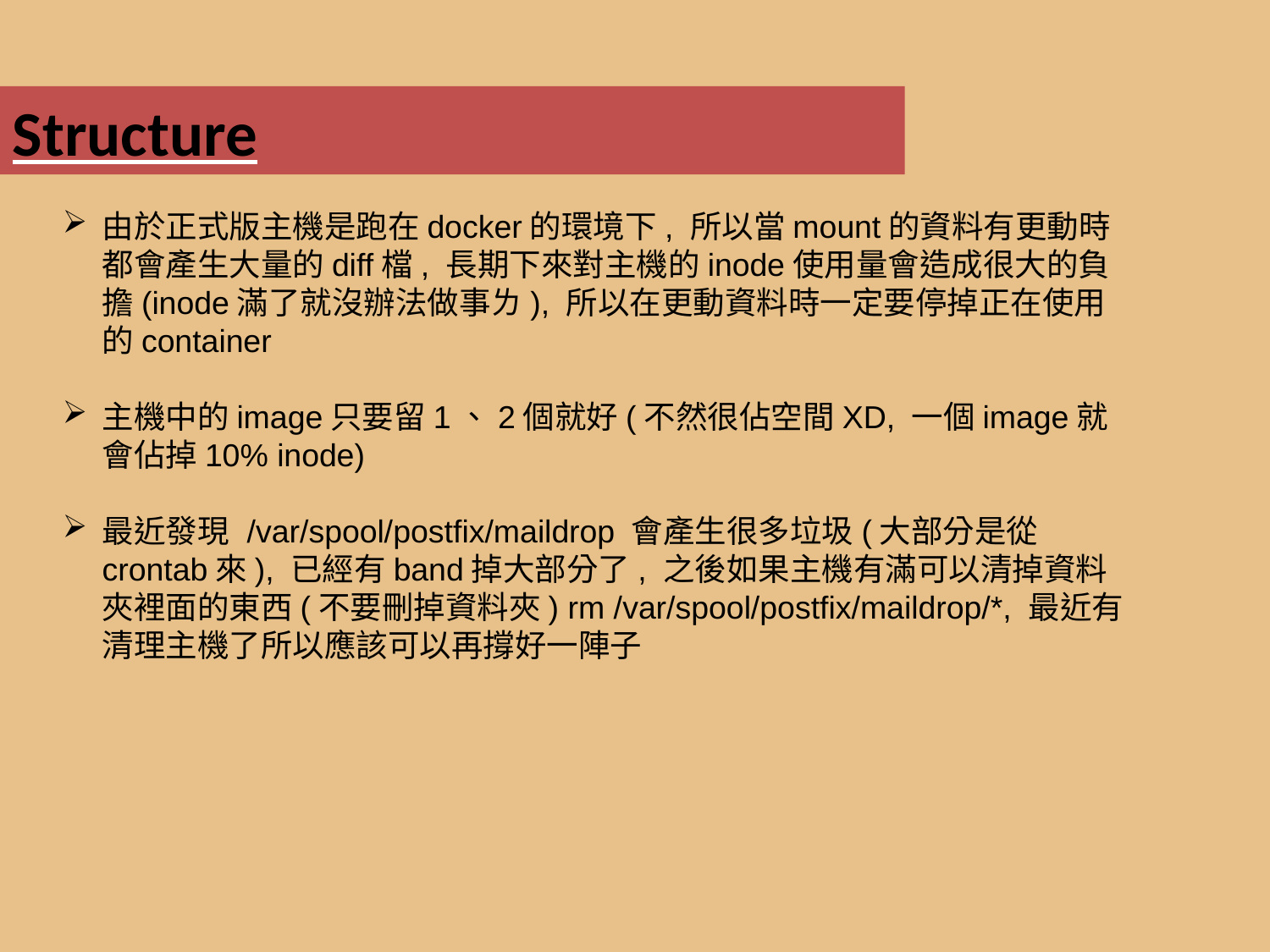

Structure
由於正式版主機是跑在docker的環境下, 所以當mount的資料有更動時都會產生大量的diff檔, 長期下來對主機的inode使用量會造成很大的負擔(inode滿了就沒辦法做事ㄌ), 所以在更動資料時一定要停掉正在使用的container

主機中的image只要留1、2個就好(不然很佔空間XD, 一個image就會佔掉10% inode)

最近發現 /var/spool/postfix/maildrop 會產生很多垃圾(大部分是從crontab來), 已經有band掉大部分了, 之後如果主機有滿可以清掉資料夾裡面的東西(不要刪掉資料夾) rm /var/spool/postfix/maildrop/*, 最近有清理主機了所以應該可以再撐好一陣子